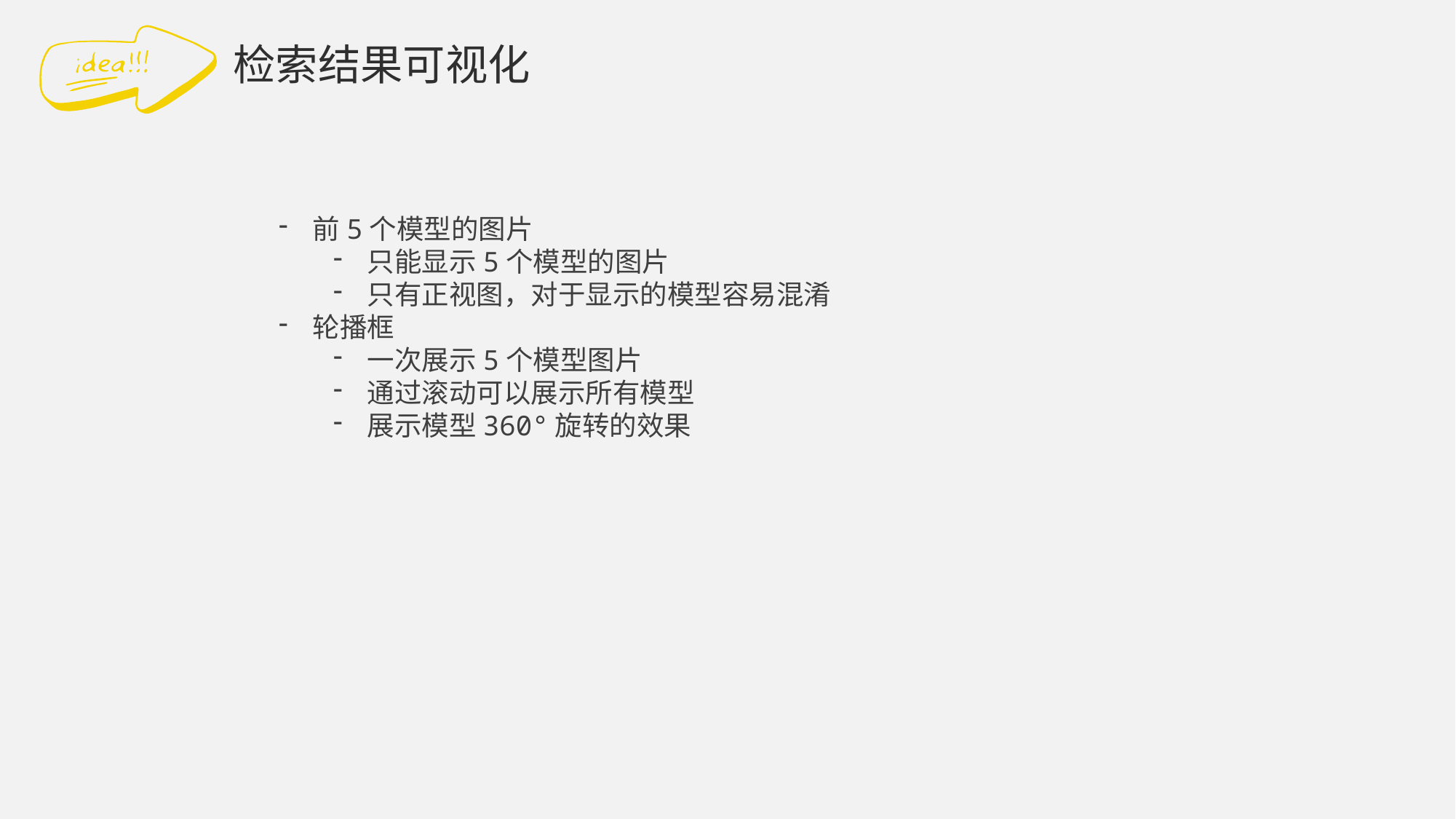

检索结果可视化
前5个模型的图片
只能显示5个模型的图片
只有正视图，对于显示的模型容易混淆
轮播框
一次展示5个模型图片
通过滚动可以展示所有模型
展示模型360°旋转的效果